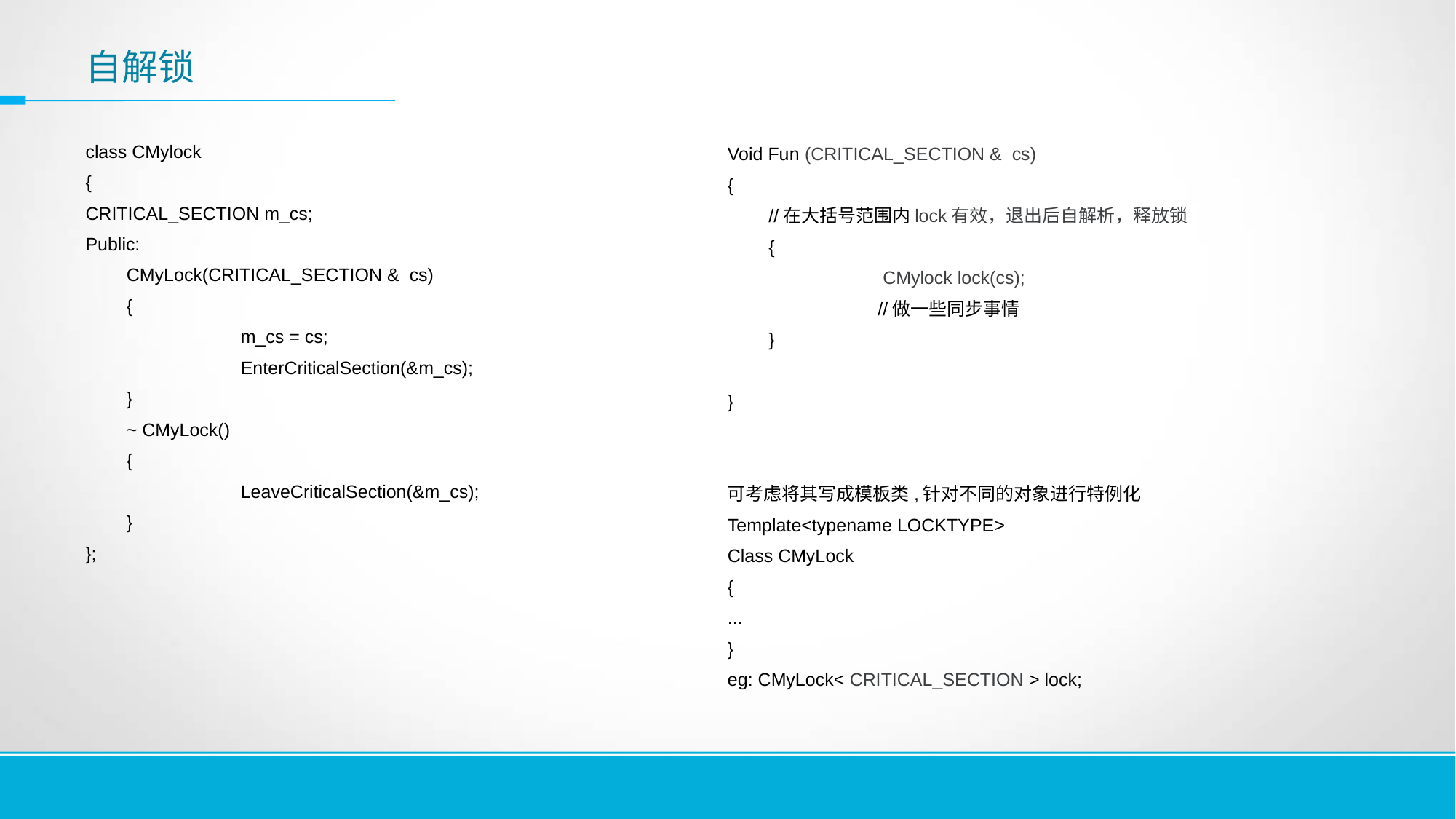

# 自解锁
class CMylock
{
CRITICAL_SECTION m_cs;
Public:
	CMyLock(CRITICAL_SECTION &  cs)
	{
		 m_cs = cs;
		 EnterCriticalSection(&m_cs);
	}
	~ CMyLock()
	{
		 LeaveCriticalSection(&m_cs);
	}
};
Void Fun (CRITICAL_SECTION &  cs)
{
	//在大括号范围内lock有效，退出后自解析，释放锁
	{
		 CMylock lock(cs);
		//做一些同步事情
	}

}

可考虑将其写成模板类,针对不同的对象进行特例化
Template<typename LOCKTYPE>
Class CMyLock
{
...
}
eg: CMyLock< CRITICAL_SECTION > lock;